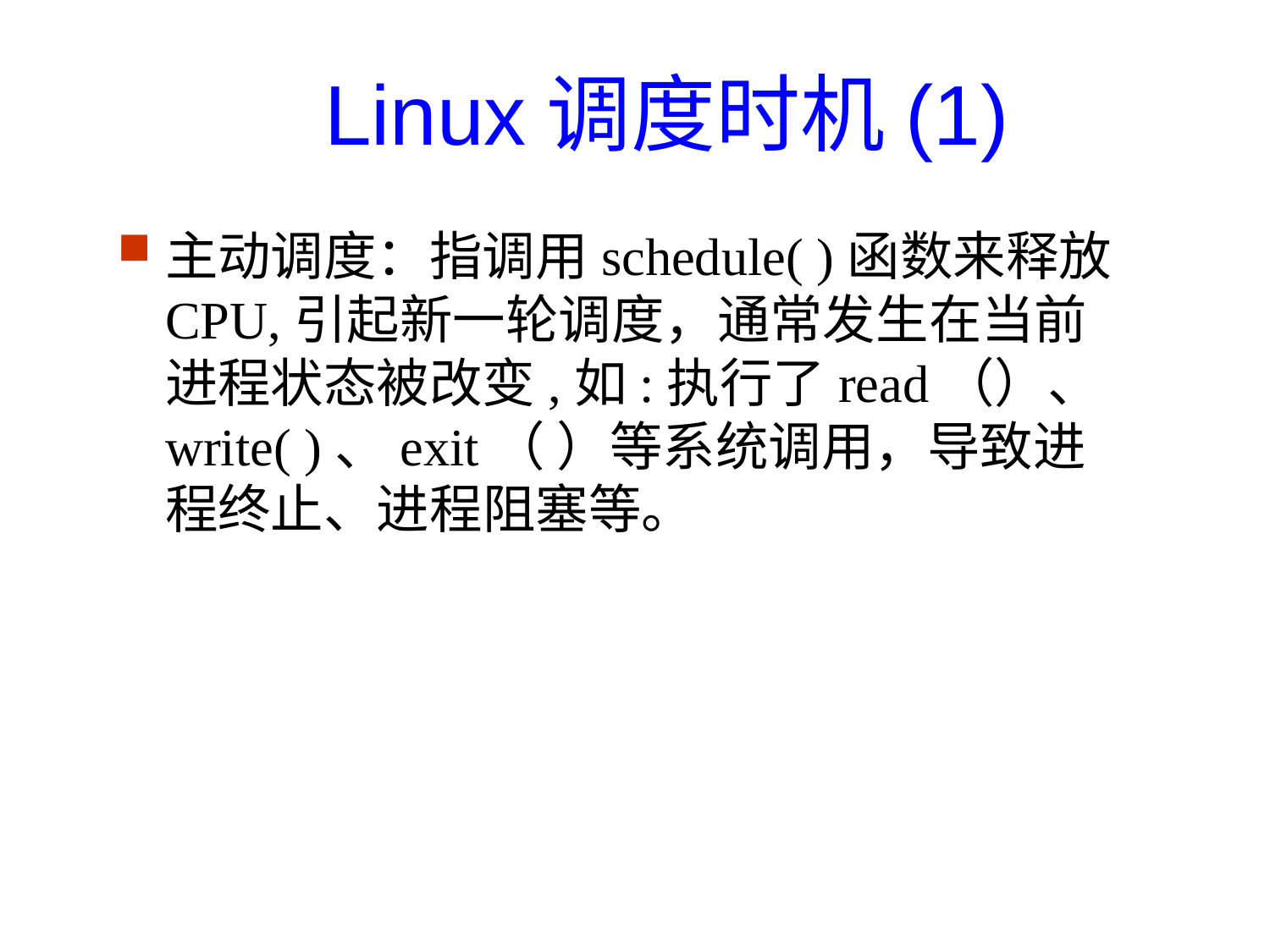

Linux调度时机(1)
主动调度：指调用schedule( )函数来释放CPU,引起新一轮调度，通常发生在当前进程状态被改变,如:执行了read（）、write( )、exit（ ）等系统调用，导致进程终止、进程阻塞等。